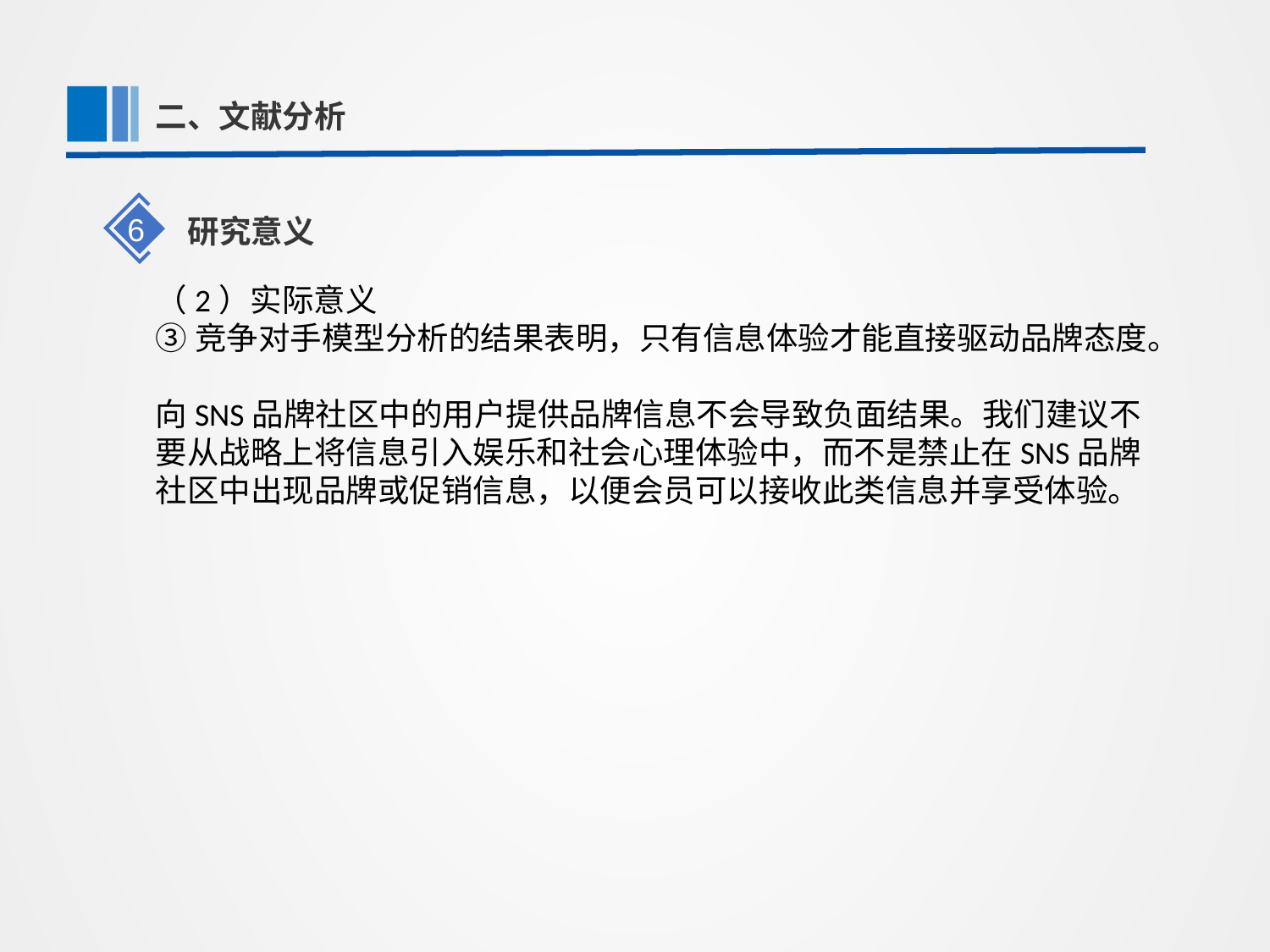

第一部分

二、文献分析

6
研究意义
（2）实际意义
③竞争对手模型分析的结果表明，只有信息体验才能直接驱动品牌态度。

向SNS品牌社区中的用户提供品牌信息不会导致负面结果。我们建议不要从战略上将信息引入娱乐和社会心理体验中，而不是禁止在SNS品牌社区中出现品牌或促销信息，以便会员可以接收此类信息并享受体验。